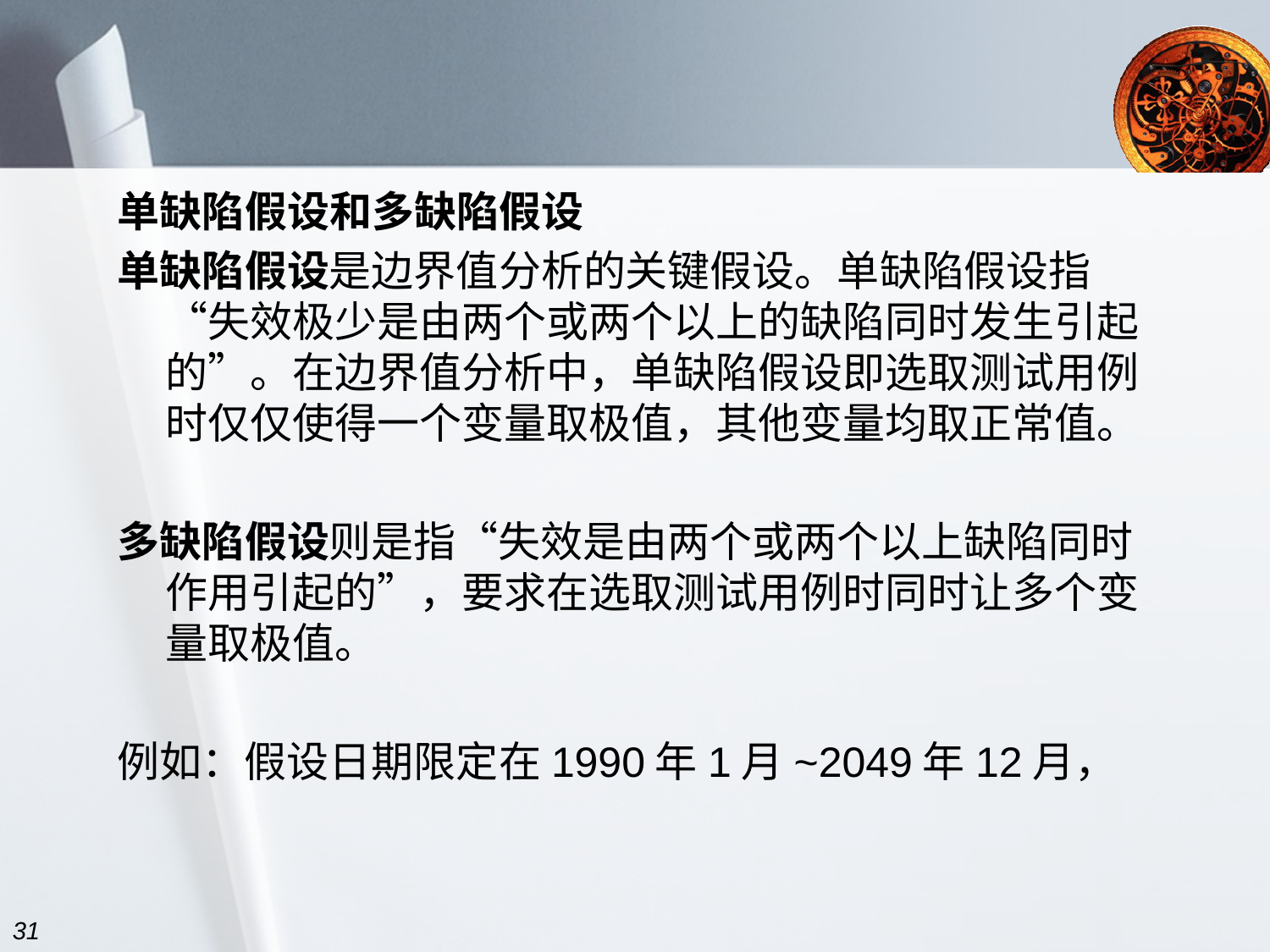

#
单缺陷假设和多缺陷假设
单缺陷假设是边界值分析的关键假设。单缺陷假设指“失效极少是由两个或两个以上的缺陷同时发生引起的”。在边界值分析中，单缺陷假设即选取测试用例时仅仅使得一个变量取极值，其他变量均取正常值。

多缺陷假设则是指“失效是由两个或两个以上缺陷同时作用引起的”，要求在选取测试用例时同时让多个变量取极值。

例如：假设日期限定在1990年1月~2049年12月，

31